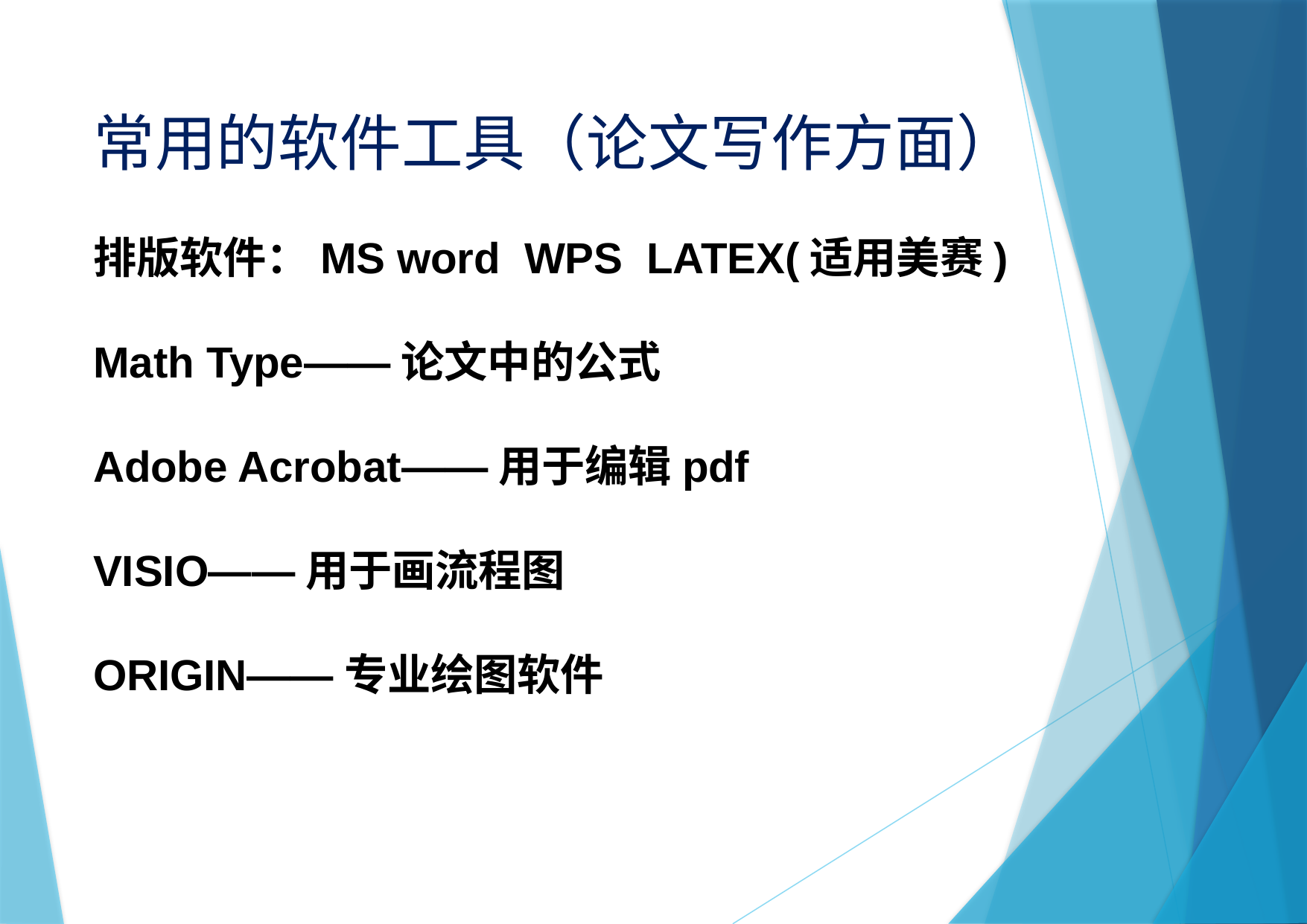

常用的软件工具（论文写作方面）

排版软件：MS word  WPS  LATEX(适用美赛)

Math Type——论文中的公式

Adobe Acrobat——用于编辑pdf

VISIO——用于画流程图

ORIGIN——专业绘图软件